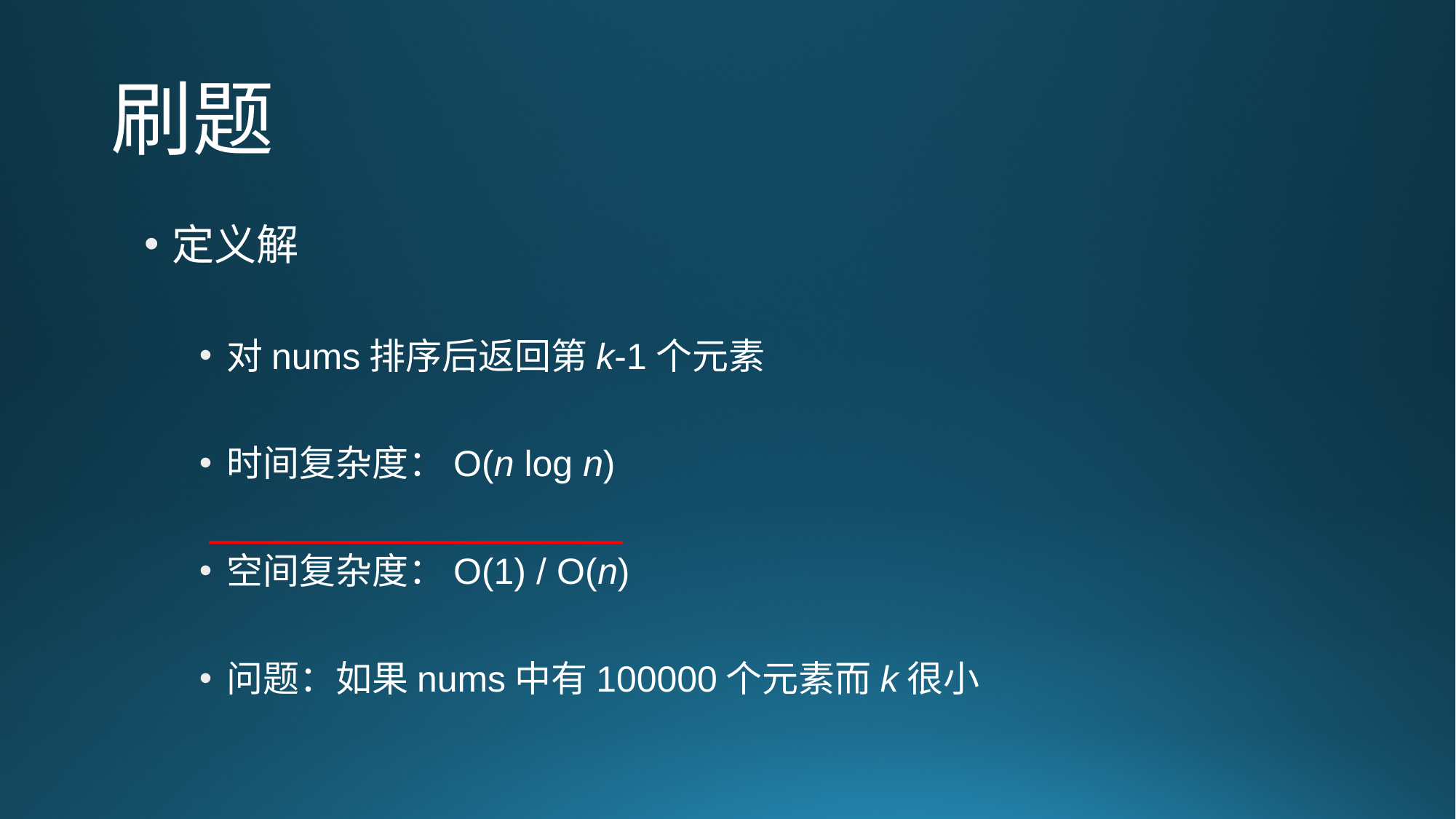

# 刷题
定义解

对nums排序后返回第k-1个元素

时间复杂度：O(n log n)

空间复杂度：O(1) / O(n)

问题：如果nums中有100000个元素而k很小